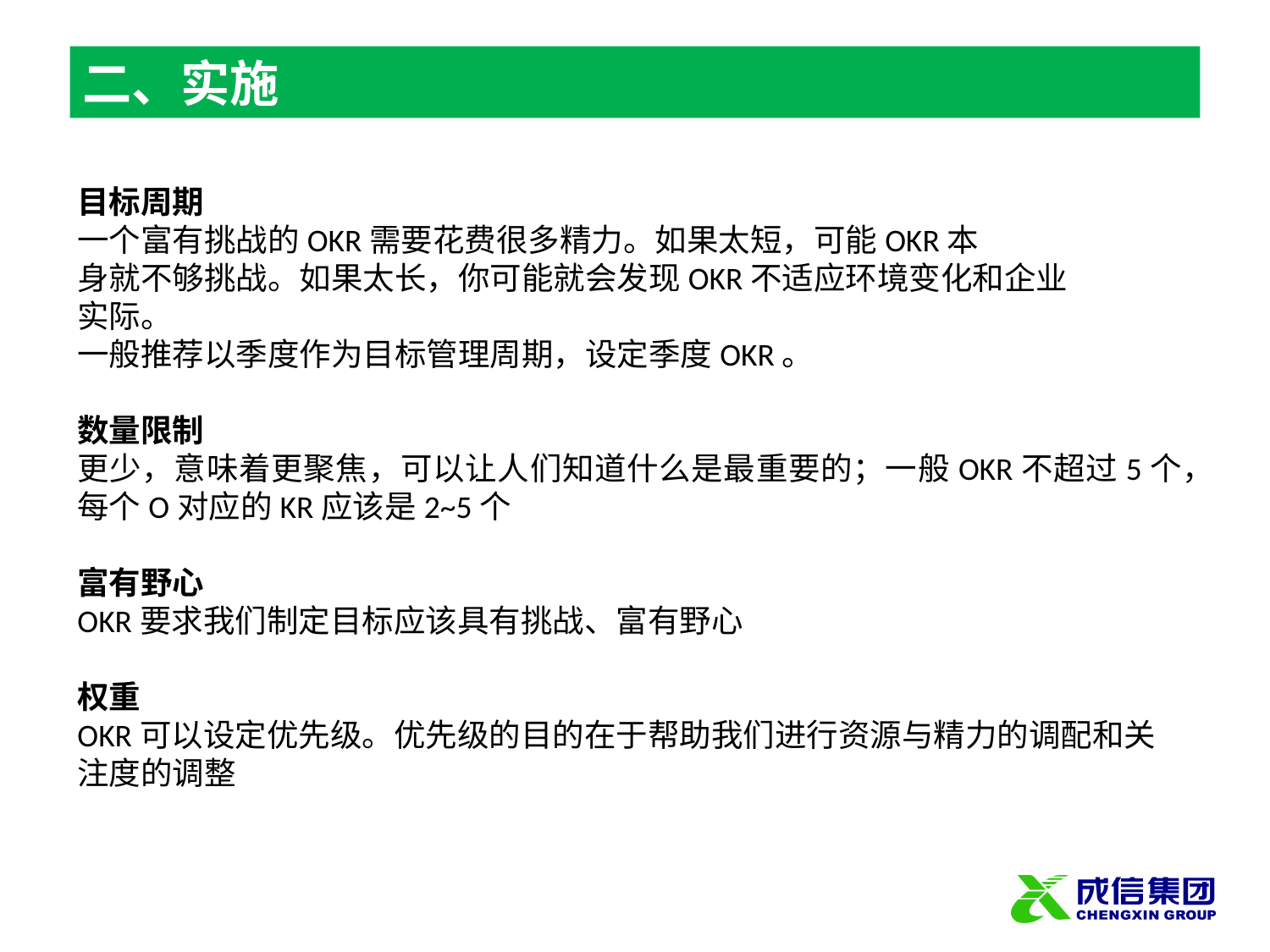

二、实施
目标周期
一个富有挑战的OKR需要花费很多精力。如果太短，可能OKR本
身就不够挑战。如果太长，你可能就会发现OKR不适应环境变化和企业
实际。
一般推荐以季度作为目标管理周期，设定季度OKR。

数量限制
更少，意味着更聚焦，可以让人们知道什么是最重要的；一般OKR不超过5个，每个O对应的KR应该是2~5个

富有野心
OKR要求我们制定目标应该具有挑战、富有野心

权重
OKR可以设定优先级。优先级的目的在于帮助我们进行资源与精力的调配和关注度的调整